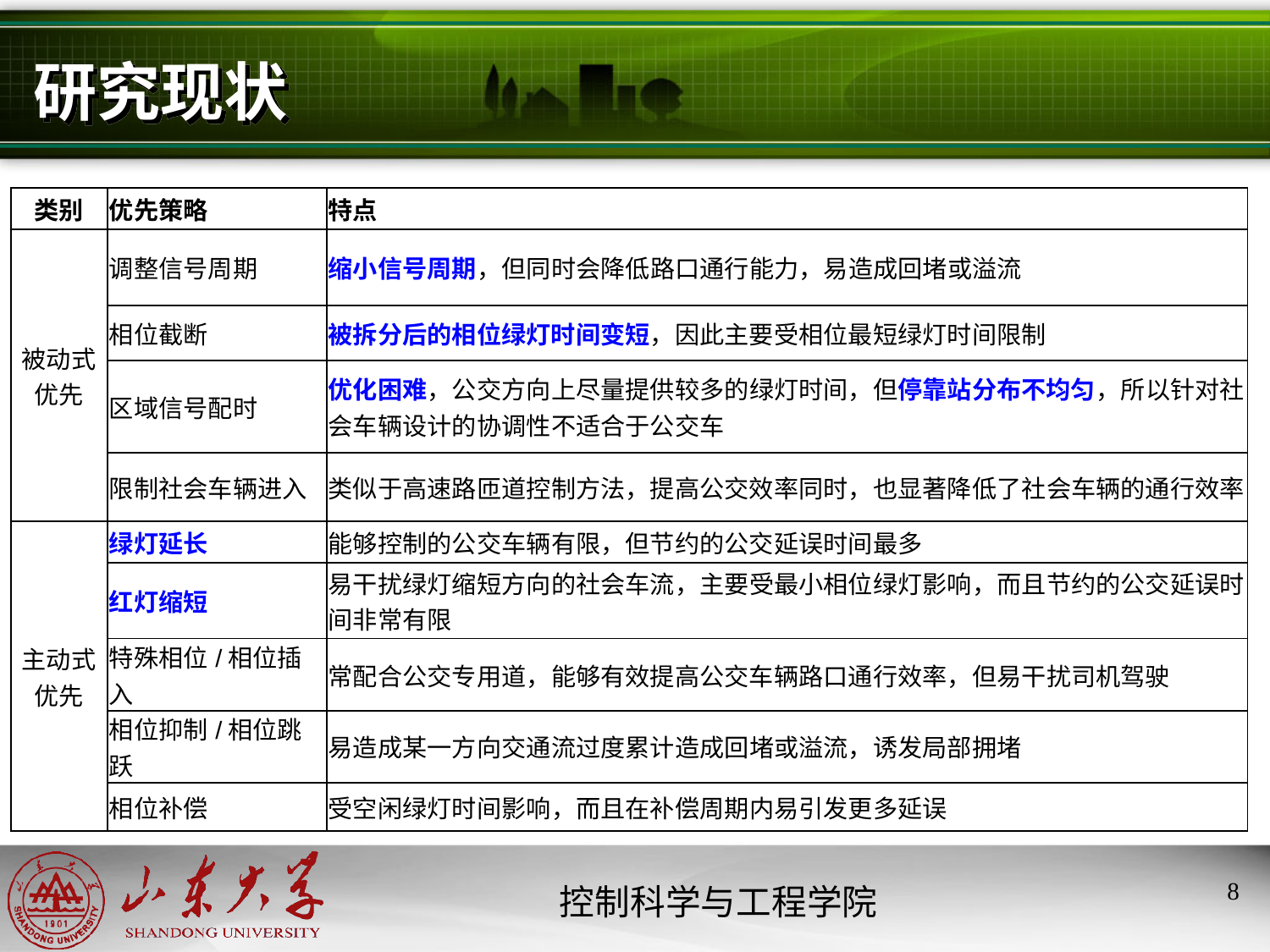

# 研究现状
| 类别 | 优先策略 | 特点 |
| --- | --- | --- |
| 被动式优先 | 调整信号周期 | 缩小信号周期，但同时会降低路口通行能力，易造成回堵或溢流 |
|  | 相位截断 | 被拆分后的相位绿灯时间变短，因此主要受相位最短绿灯时间限制 |
|  | 区域信号配时 | 优化困难，公交方向上尽量提供较多的绿灯时间，但停靠站分布不均匀，所以针对社会车辆设计的协调性不适合于公交车 |
|  | 限制社会车辆进入 | 类似于高速路匝道控制方法，提高公交效率同时，也显著降低了社会车辆的通行效率 |
| 主动式优先 | 绿灯延长 | 能够控制的公交车辆有限，但节约的公交延误时间最多 |
|  | 红灯缩短 | 易干扰绿灯缩短方向的社会车流，主要受最小相位绿灯影响，而且节约的公交延误时间非常有限 |
|  | 特殊相位/相位插入 | 常配合公交专用道，能够有效提高公交车辆路口通行效率，但易干扰司机驾驶 |
|  | 相位抑制/相位跳跃 | 易造成某一方向交通流过度累计造成回堵或溢流，诱发局部拥堵 |
|  | 相位补偿 | 受空闲绿灯时间影响，而且在补偿周期内易引发更多延误 |
控制科学与工程学院
8